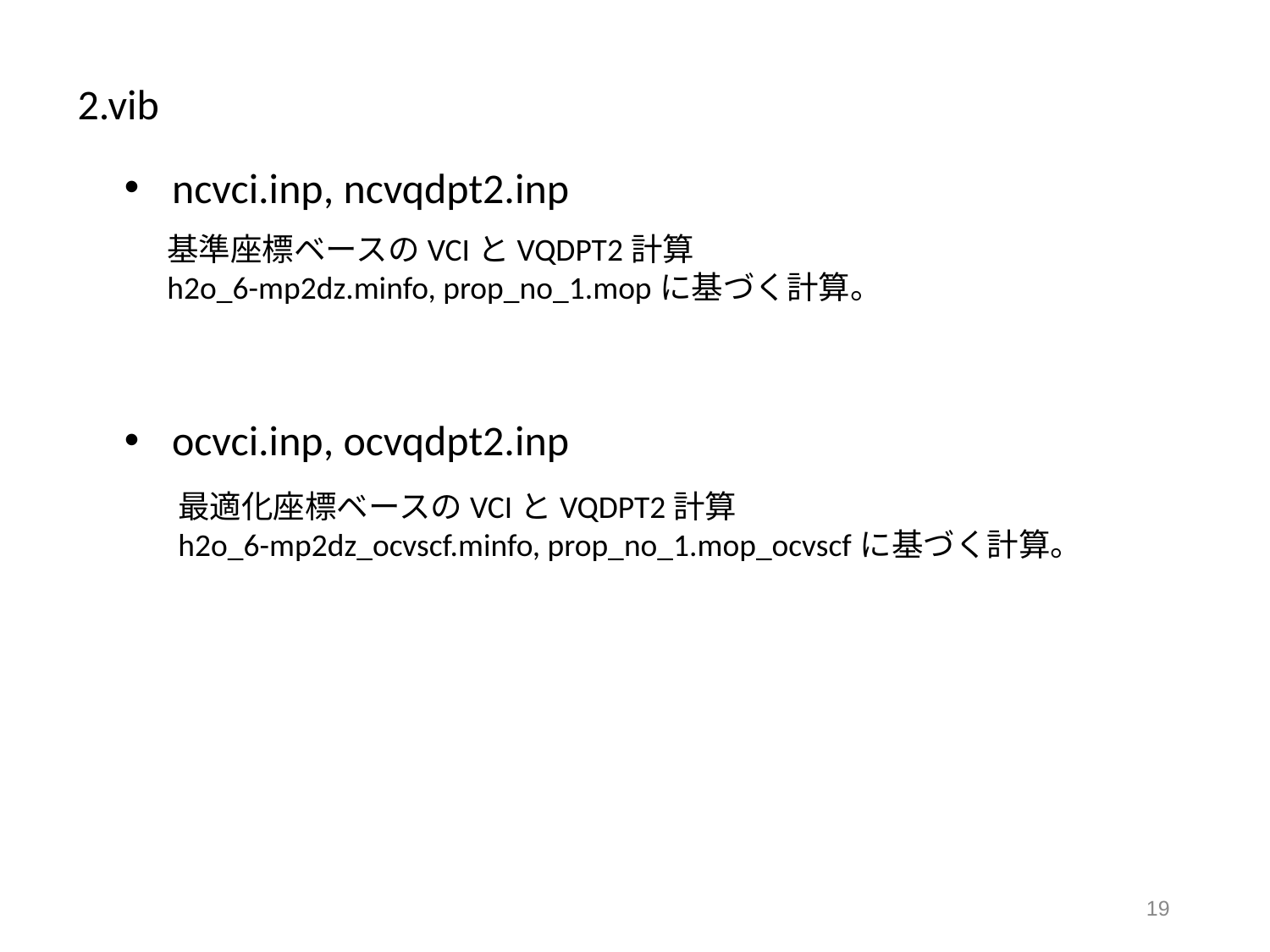

2.vib
ncvci.inp, ncvqdpt2.inp
基準座標ベースのVCIとVQDPT2計算
h2o_6-mp2dz.minfo, prop_no_1.mopに基づく計算。
ocvci.inp, ocvqdpt2.inp
最適化座標ベースのVCIとVQDPT2計算
h2o_6-mp2dz_ocvscf.minfo, prop_no_1.mop_ocvscfに基づく計算。
19